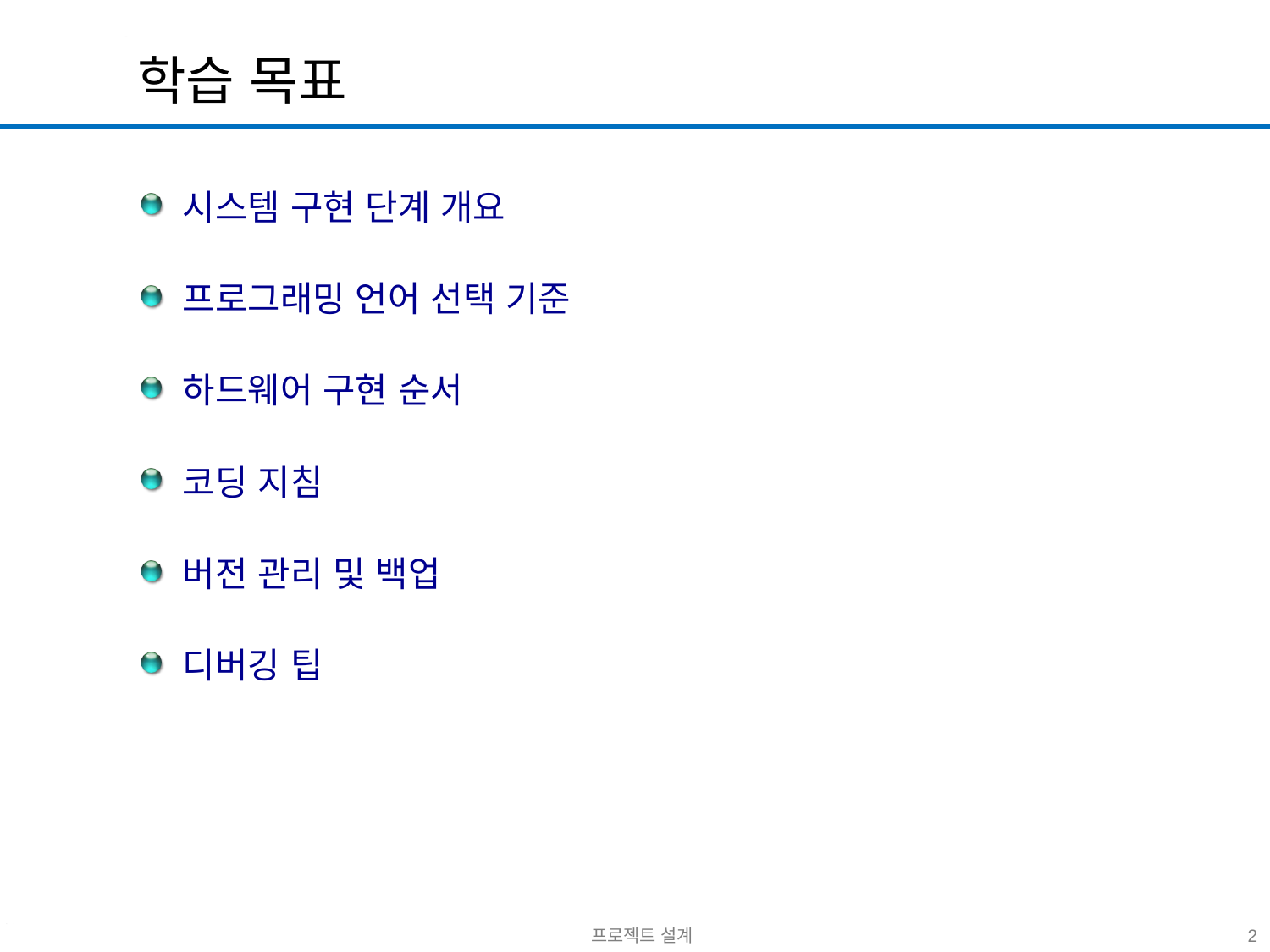

학습 목표
 시스템 구현 단계 개요
 프로그래밍 언어 선택 기준
 하드웨어 구현 순서
 코딩 지침
 버전 관리 및 백업
 디버깅 팁